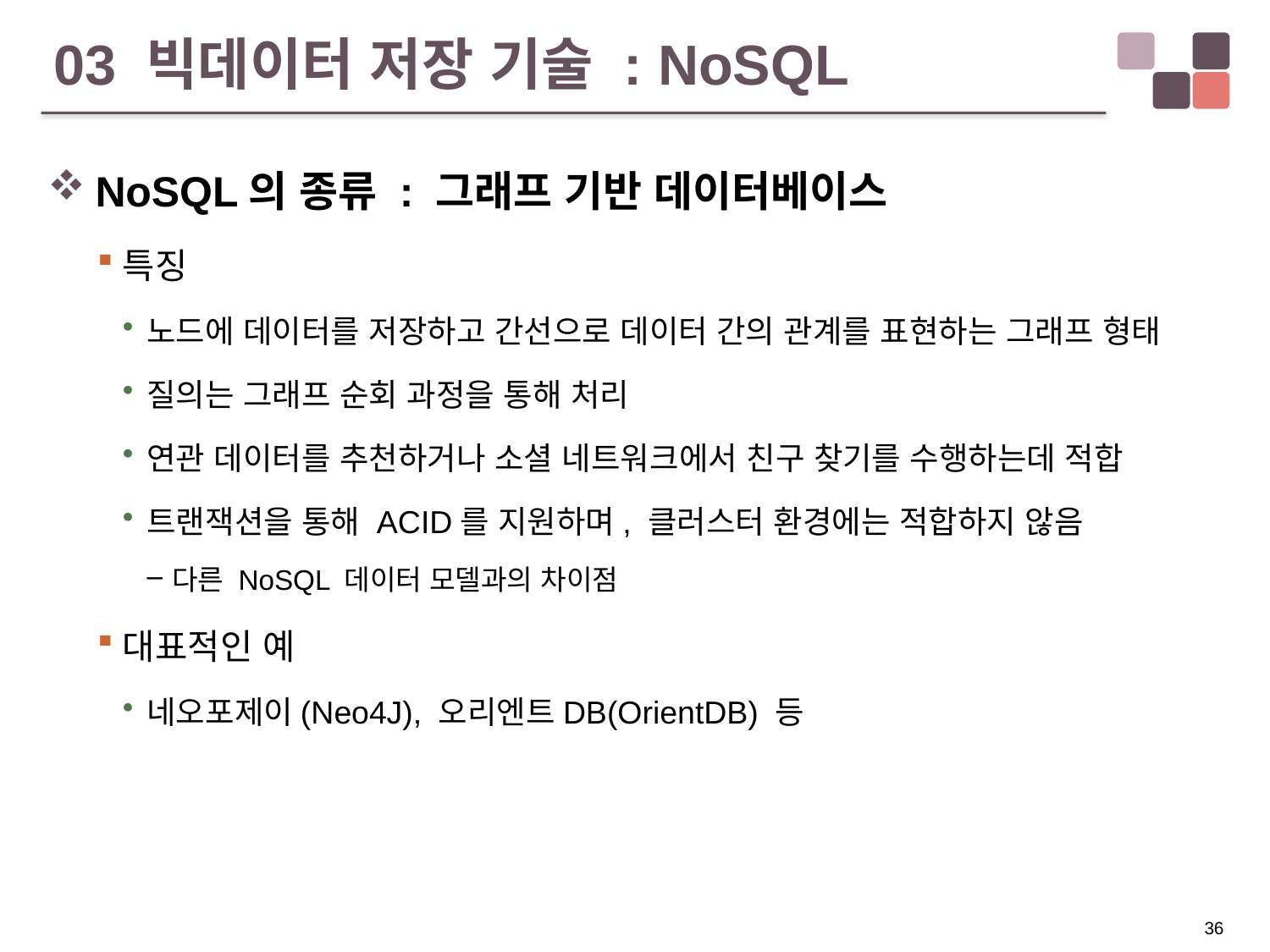

# 03 빅데이터 저장 기술 : NoSQL
NoSQL의 종류 : 그래프 기반 데이터베이스
특징
노드에 데이터를 저장하고 간선으로 데이터 간의 관계를 표현하는 그래프 형태
질의는 그래프 순회 과정을 통해 처리
연관 데이터를 추천하거나 소셜 네트워크에서 친구 찾기를 수행하는데 적합
트랜잭션을 통해 ACID를 지원하며, 클러스터 환경에는 적합하지 않음
다른 NoSQL 데이터 모델과의 차이점
대표적인 예
네오포제이(Neo4J), 오리엔트DB(OrientDB) 등